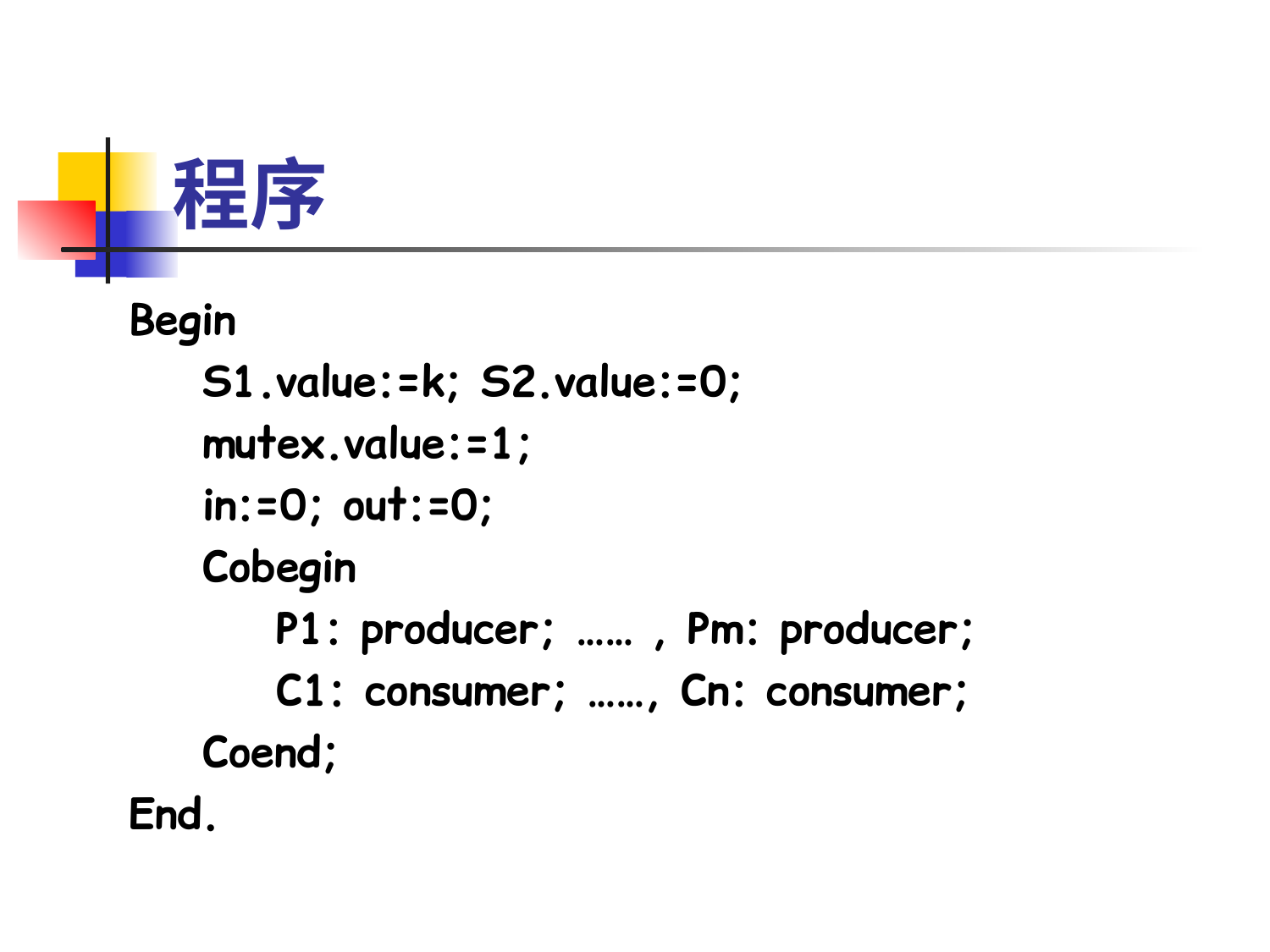

# 程序
Begin
    S1.value:=k; S2.value:=0;
    mutex.value:=1;
    in:=0; out:=0;
    Cobegin
        P1: producer; …… , Pm: producer;
        C1: consumer; ……, Cn: consumer;
    Coend;
End.